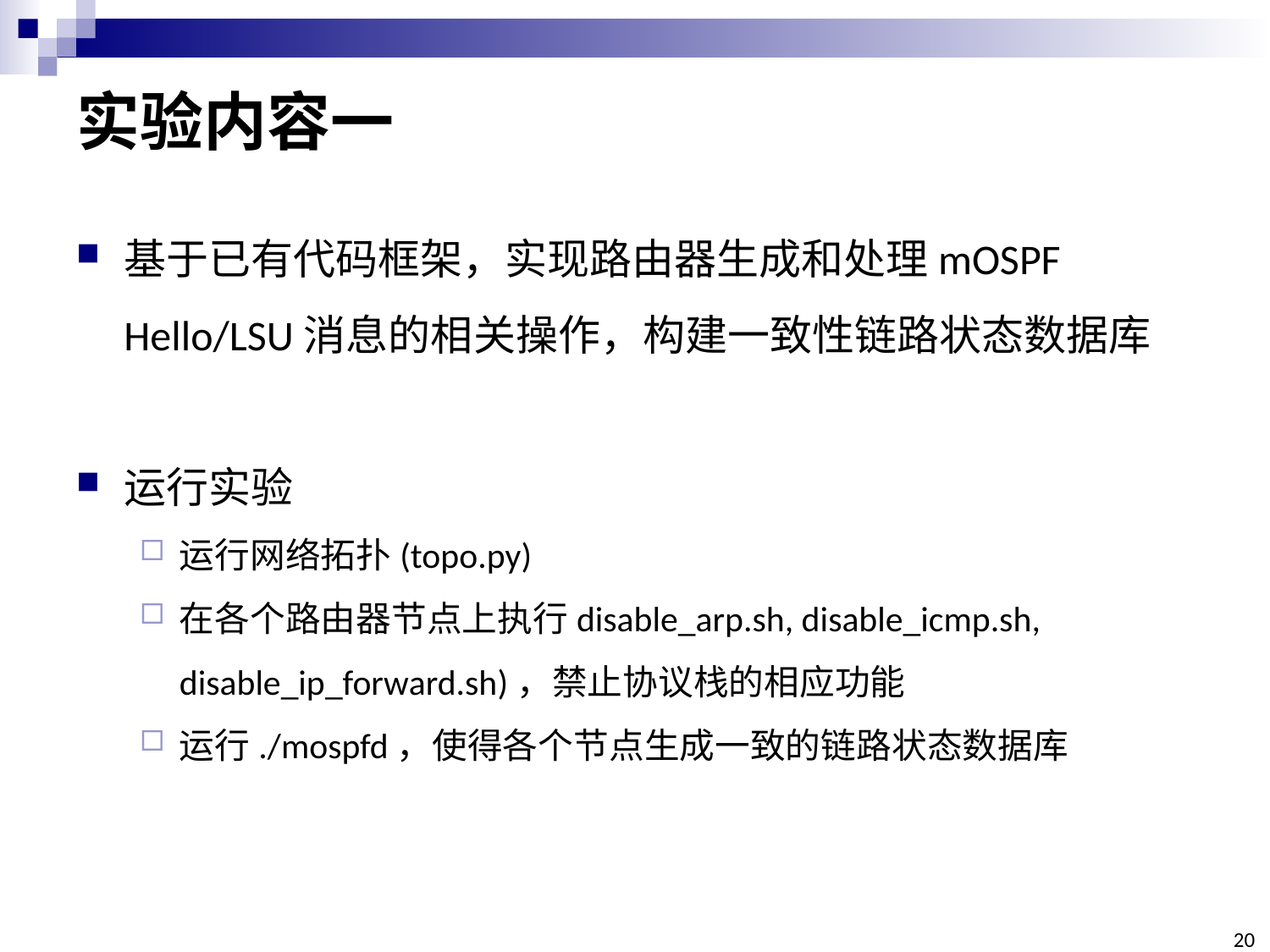

# 实验内容一
基于已有代码框架，实现路由器生成和处理mOSPF Hello/LSU消息的相关操作，构建一致性链路状态数据库

运行实验
运行网络拓扑(topo.py)
在各个路由器节点上执行disable_arp.sh, disable_icmp.sh, disable_ip_forward.sh)，禁止协议栈的相应功能
运行./mospfd，使得各个节点生成一致的链路状态数据库
20